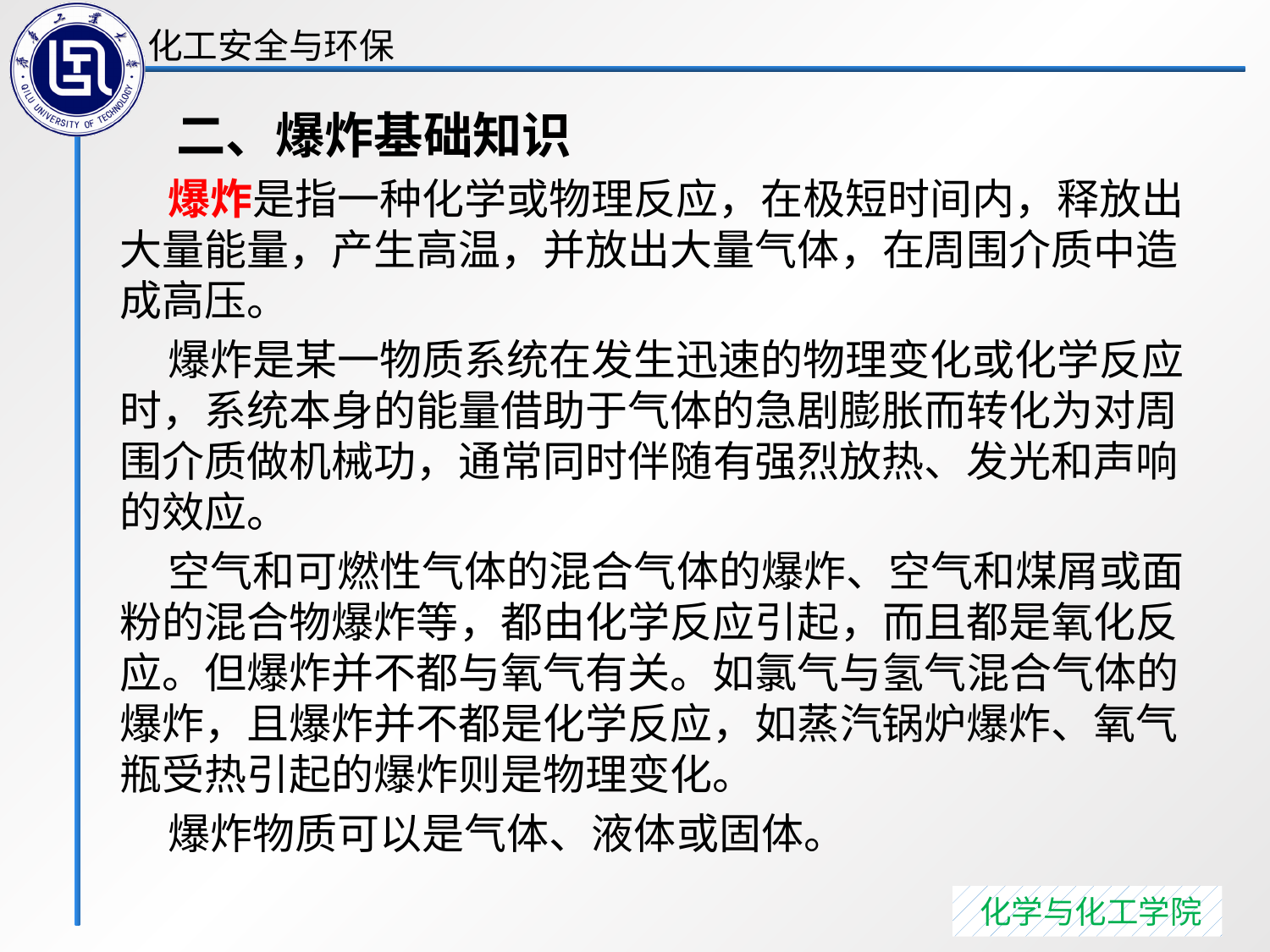

二、爆炸基础知识
    爆炸是指一种化学或物理反应，在极短时间内，释放出大量能量，产生高温，并放出大量气体，在周围介质中造成高压。
    爆炸是某一物质系统在发生迅速的物理变化或化学反应时，系统本身的能量借助于气体的急剧膨胀而转化为对周围介质做机械功，通常同时伴随有强烈放热、发光和声响的效应。
    空气和可燃性气体的混合气体的爆炸、空气和煤屑或面粉的混合物爆炸等，都由化学反应引起，而且都是氧化反应。但爆炸并不都与氧气有关。如氯气与氢气混合气体的爆炸，且爆炸并不都是化学反应，如蒸汽锅炉爆炸、氧气瓶受热引起的爆炸则是物理变化。
    爆炸物质可以是气体、液体或固体。